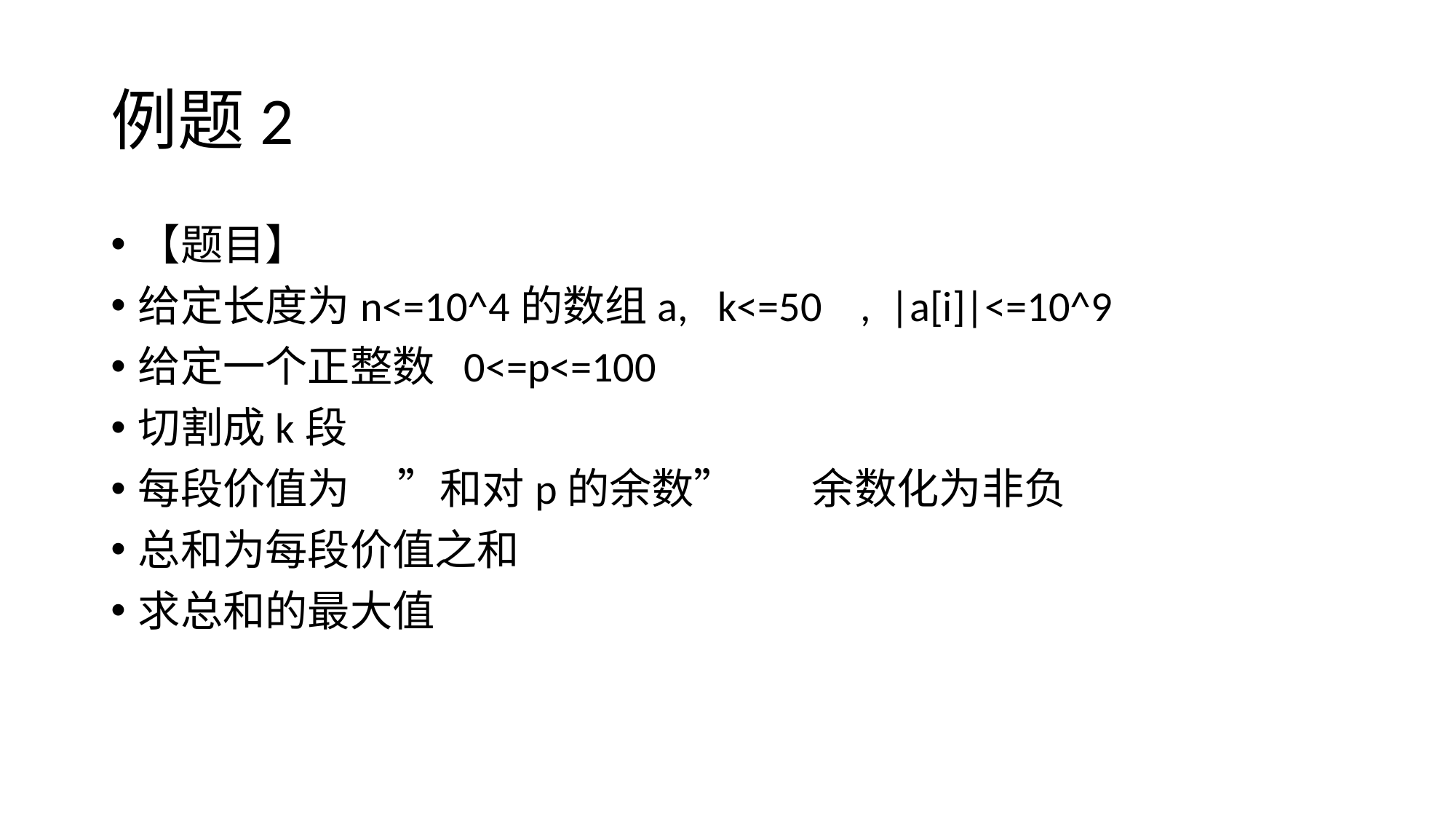

# 例题2
【题目】
给定长度为n<=10^4的数组a,   k<=50    ,  |a[i]|<=10^9
给定一个正整数  0<=p<=100
切割成k段
每段价值为     ”和对p的余数”        余数化为非负
总和为每段价值之和
求总和的最大值